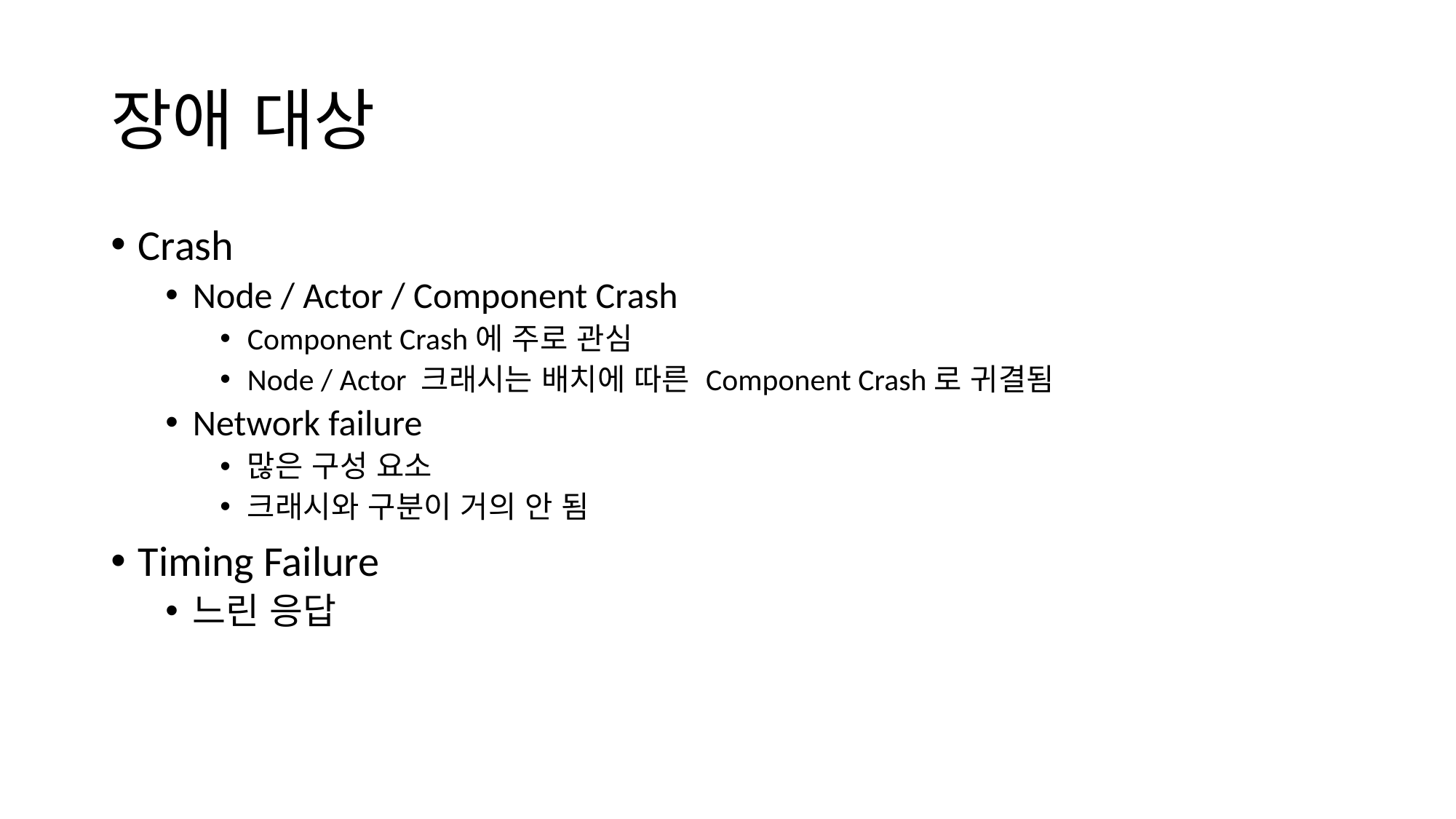

# 장애 대상
Crash
Node / Actor / Component Crash
Component Crash에 주로 관심
Node / Actor 크래시는 배치에 따른 Component Crash로 귀결됨
Network failure
많은 구성 요소
크래시와 구분이 거의 안 됨
Timing Failure
느린 응답